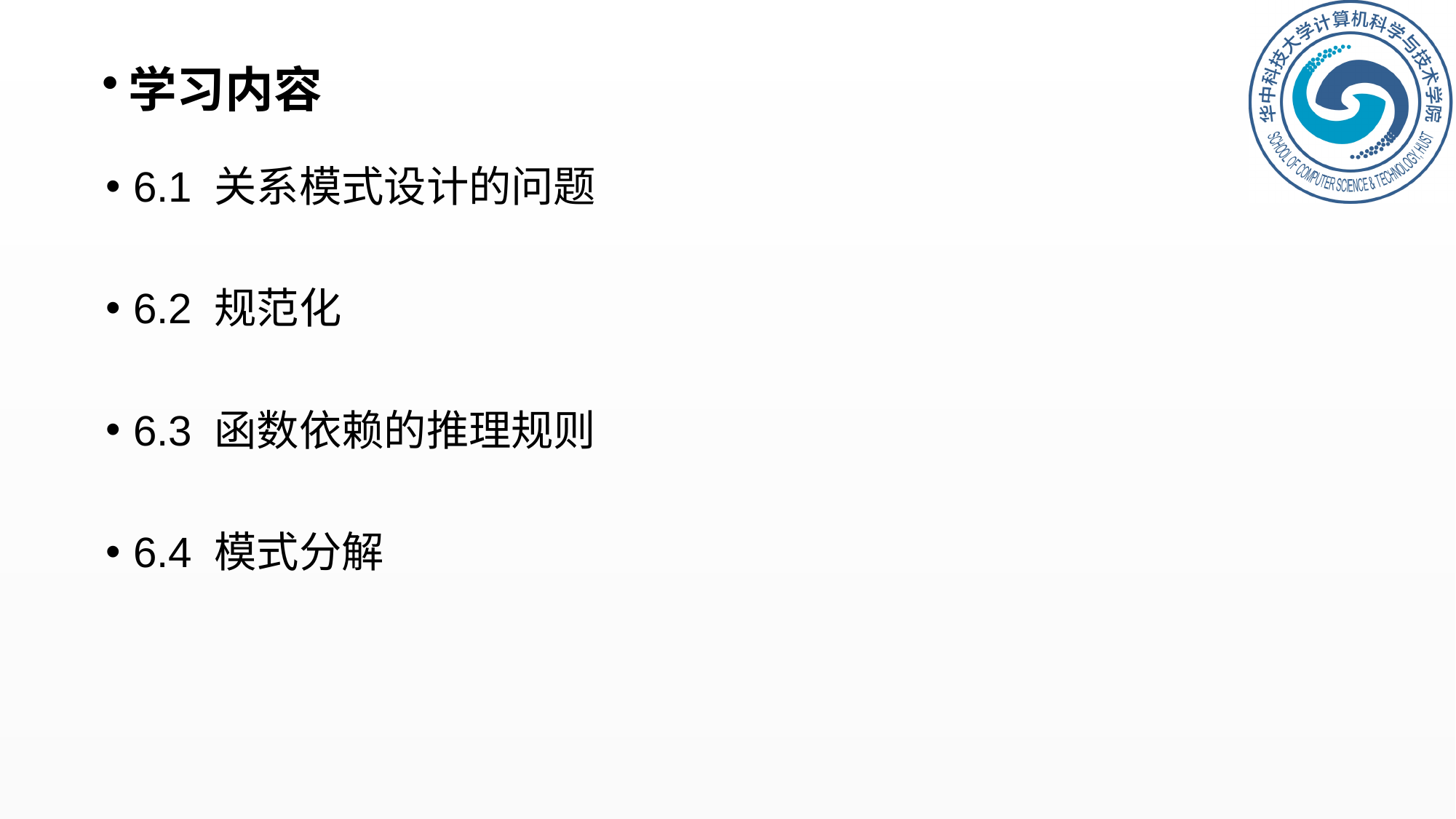

# 学习内容
6.1 关系模式设计的问题

6.2 规范化

6.3 函数依赖的推理规则

6.4 模式分解